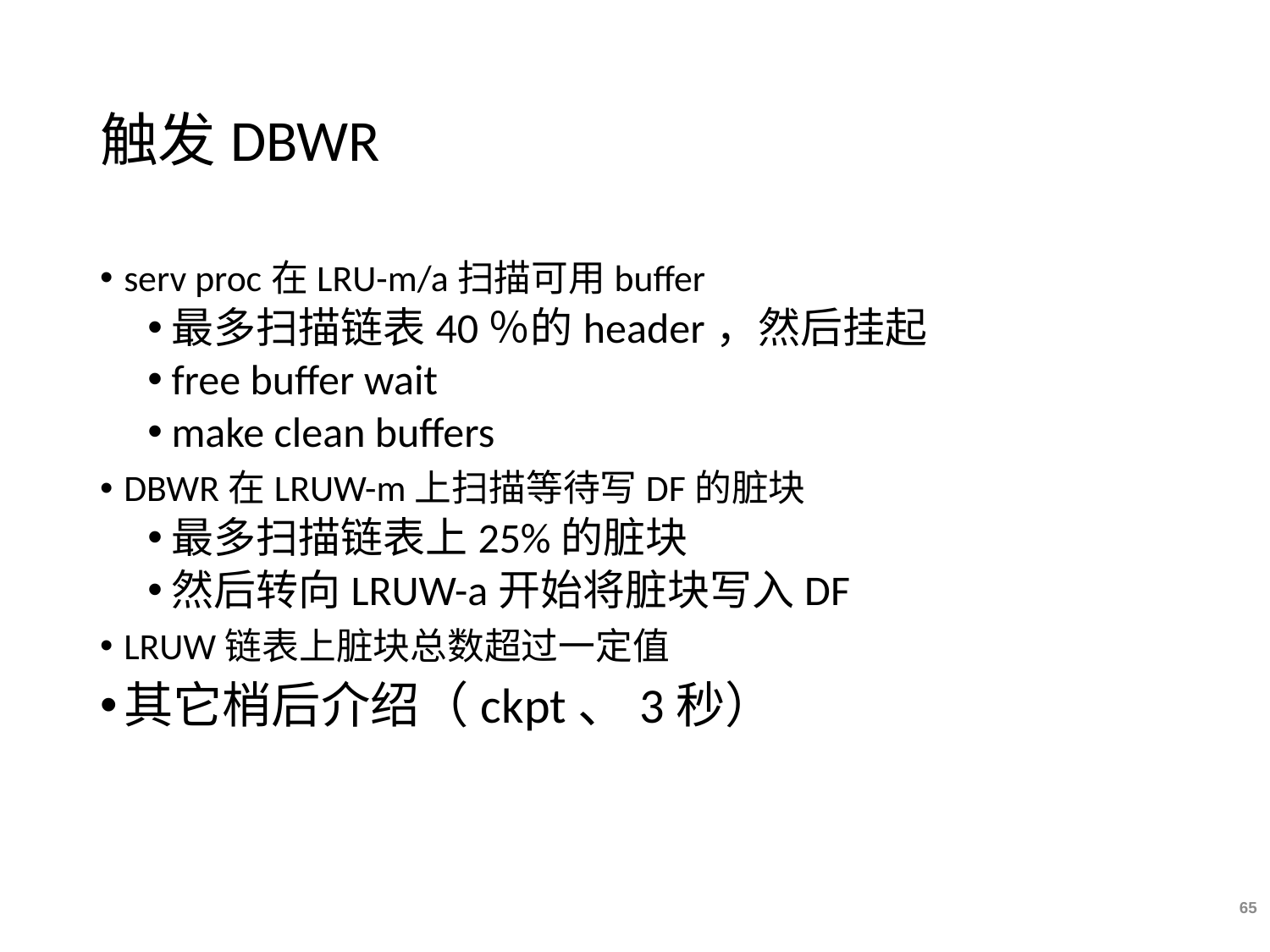

# 触发DBWR
serv proc在LRU-m/a扫描可用buffer
最多扫描链表40％的header，然后挂起
free buffer wait
make clean buffers
DBWR在LRUW-m上扫描等待写DF的脏块
最多扫描链表上25%的脏块
然后转向LRUW-a开始将脏块写入DF
LRUW链表上脏块总数超过一定值
其它梢后介绍（ckpt、3秒）

65